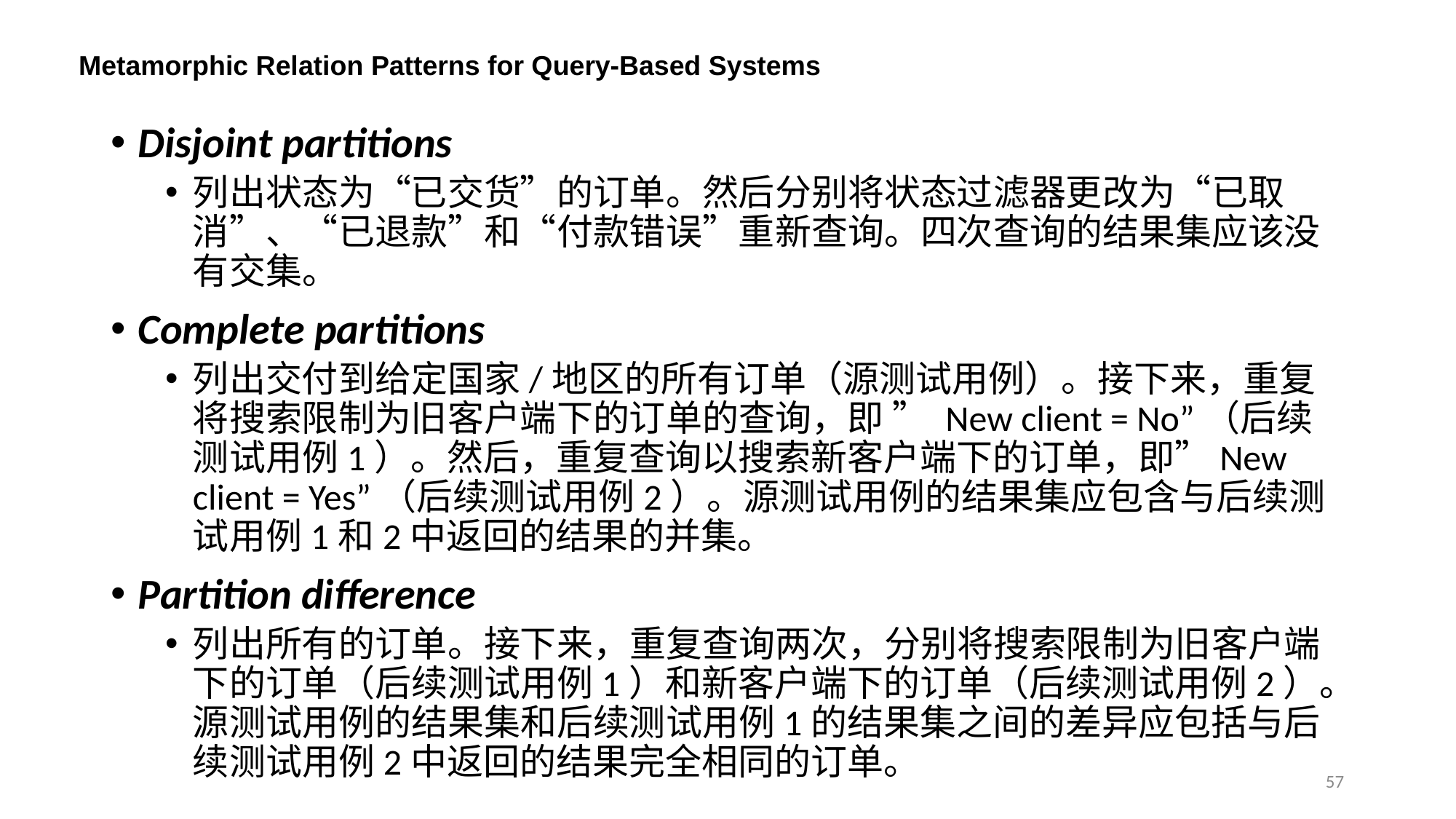

Metamorphic Relation Patterns for Query-Based Systems
Disjoint partitions
列出状态为“已交货”的订单。然后分别将状态过滤器更改为“已取消”、“已退款”和“付款错误”重新查询。四次查询的结果集应该没有交集。
Complete partitions
列出交付到给定国家/地区的所有订单（源测试用例）。接下来，重复将搜索限制为旧客户端下的订单的查询，即 ” New client = No”（后续测试用例1）。然后，重复查询以搜索新客户端下的订单，即”New client = Yes”（后续测试用例2）。源测试用例的结果集应包含与后续测试用例1和2中返回的结果的并集。
Partition difference
列出所有的订单。接下来，重复查询两次，分别将搜索限制为旧客户端下的订单（后续测试用例1）和新客户端下的订单（后续测试用例2）。源测试用例的结果集和后续测试用例1的结果集之间的差异应包括与后续测试用例2中返回的结果完全相同的订单。

57